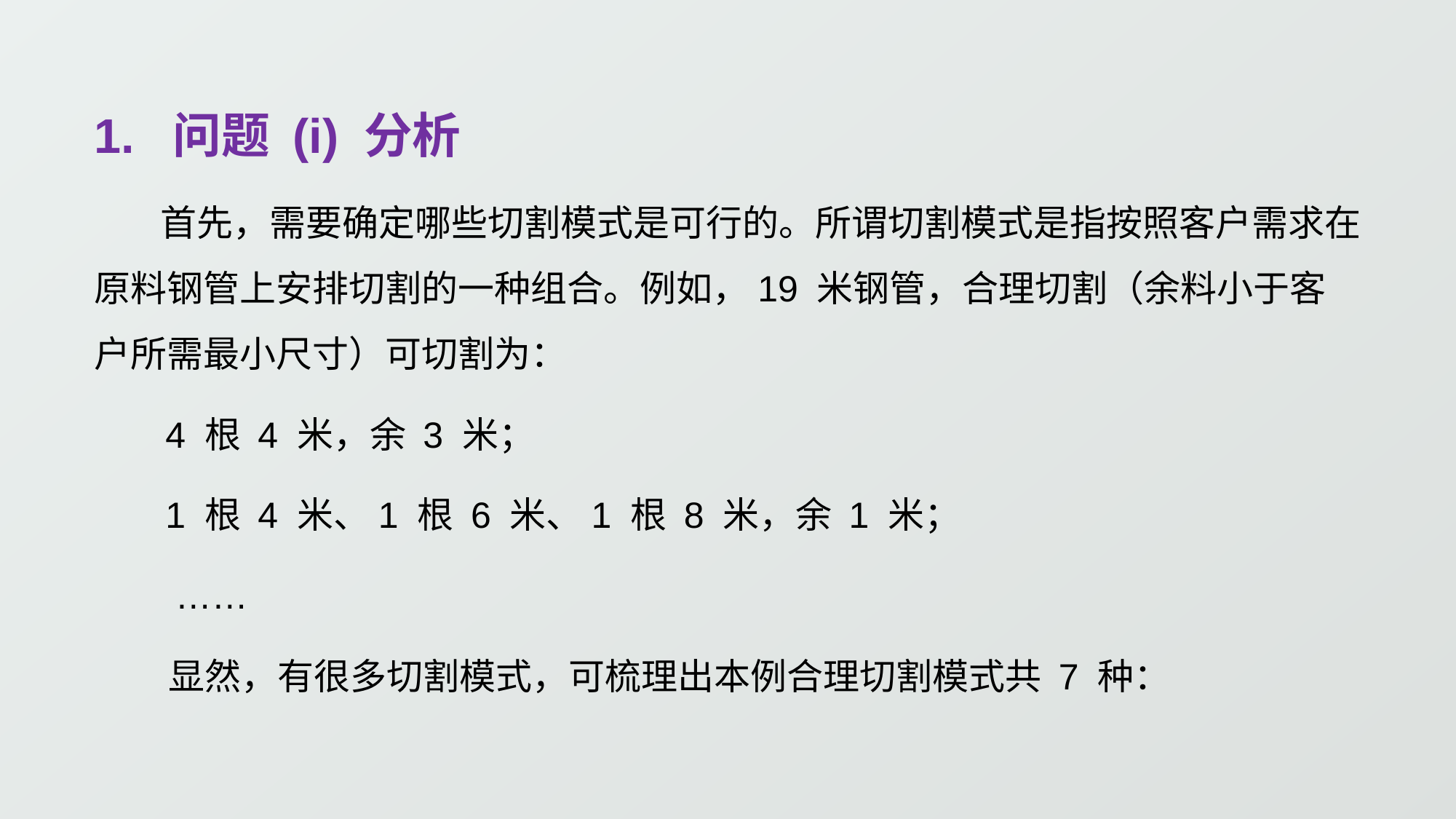

1.  问题 (i) 分析
       首先，需要确定哪些切割模式是可行的。所谓切割模式是指按照客户需求在原料钢管上安排切割的一种组合。例如，19 米钢管，合理切割（余料小于客户所需最小尺寸）可切割为：
       4 根 4 米，余 3 米；
       1 根 4 米、1 根 6 米、1 根 8 米，余 1 米；
        ……
        显然，有很多切割模式，可梳理出本例合理切割模式共 7 种：